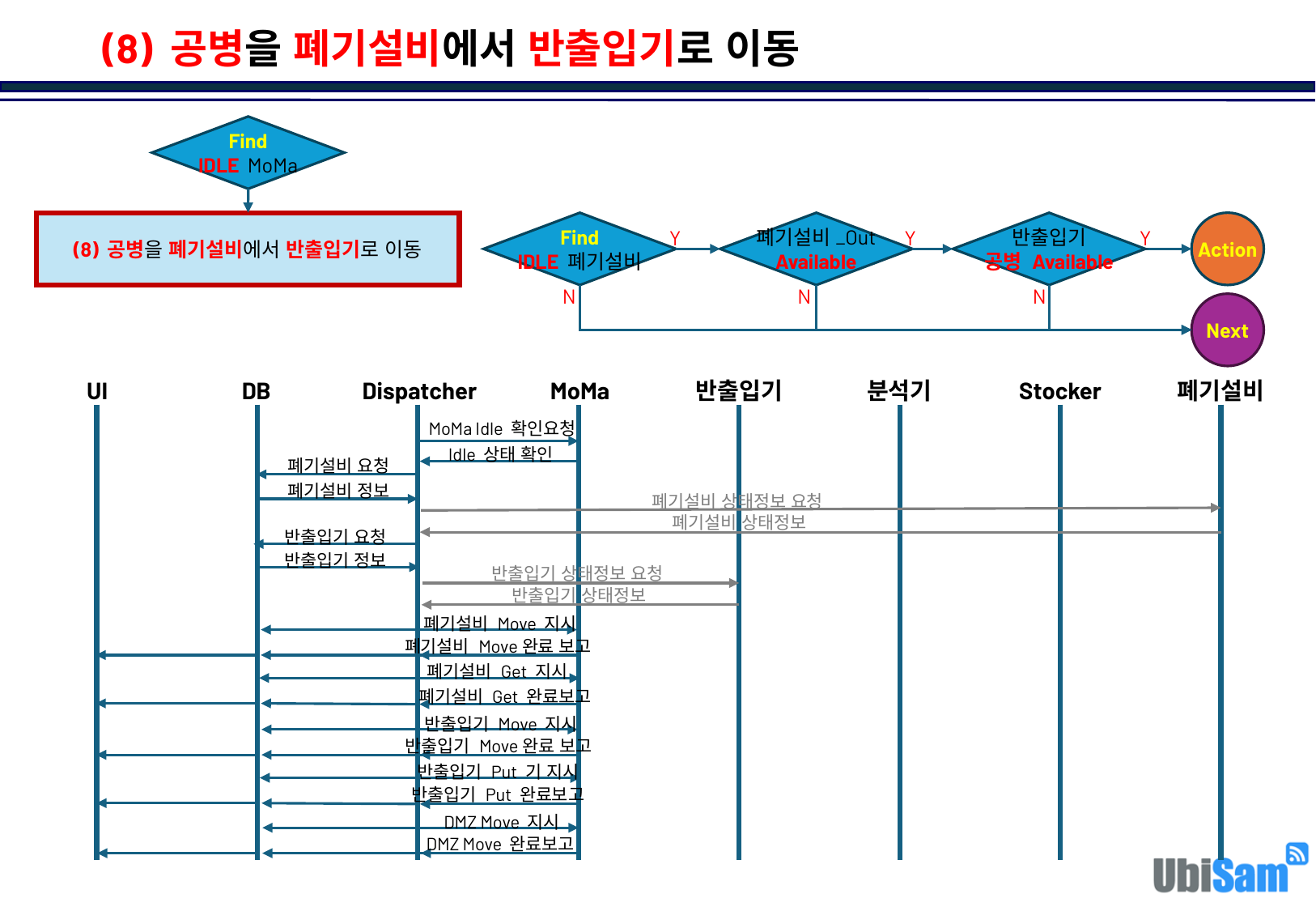

# (8) 공병을 폐기설비에서 반출입기로 이동
Find
IDLE  MoMa
Action
(8) 공병을 폐기설비에서 반출입기로 이동
Find
IDLE 폐기설비
폐기설비_Out
Available
반출입기
공병 Available
Y
Y
Y
N
N
N
Next
UI
DB
Dispatcher
MoMa
반출입기
분석기
Stocker
폐기설비
MoMa Idle 확인요청
Idle 상태 확인
폐기설비 요청
폐기설비 정보
폐기설비 상태정보 요청
폐기설비 상태정보
반출입기 요청
반출입기 정보
반출입기 상태정보 요청
반출입기 상태정보
폐기설비 Move 지시
폐기설비 Move완료 보고
폐기설비 Get 지시
폐기설비 Get 완료보고
반출입기 Move 지시
반출입기 Move완료 보고
반출입기 Put 기 지시
반출입기 Put 완료보고
DMZ Move 지시
DMZ Move 완료보고